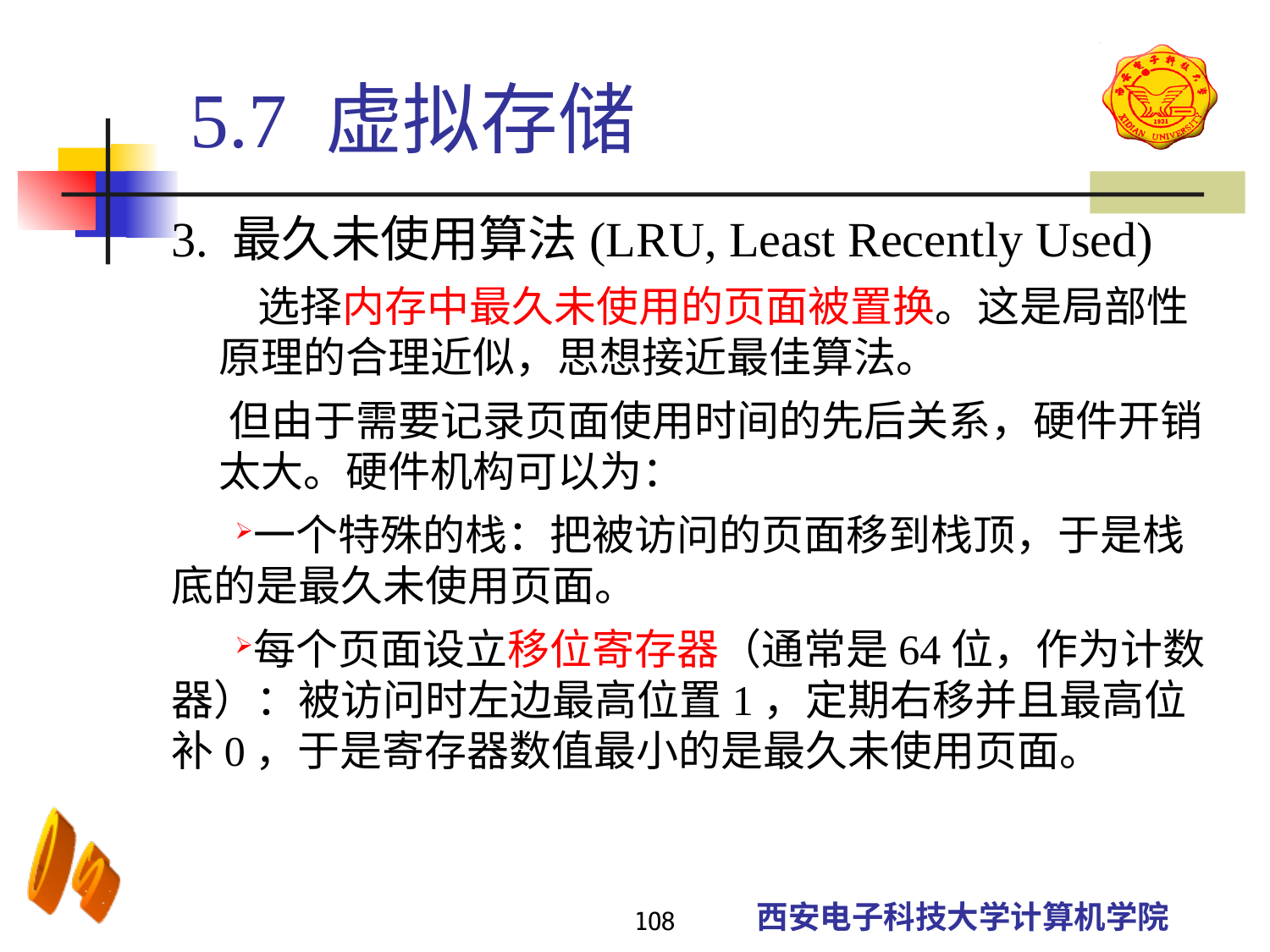

5.7 虚拟存储
3. 最久未使用算法(LRU, Least Recently Used)
	   选择内存中最久未使用的页面被置换。这是局部性原理的合理近似，思想接近最佳算法。
     但由于需要记录页面使用时间的先后关系，硬件开销太大。硬件机构可以为：
一个特殊的栈：把被访问的页面移到栈顶，于是栈底的是最久未使用页面。
每个页面设立移位寄存器（通常是64位，作为计数器）：被访问时左边最高位置1，定期右移并且最高位补0，于是寄存器数值最小的是最久未使用页面。
108